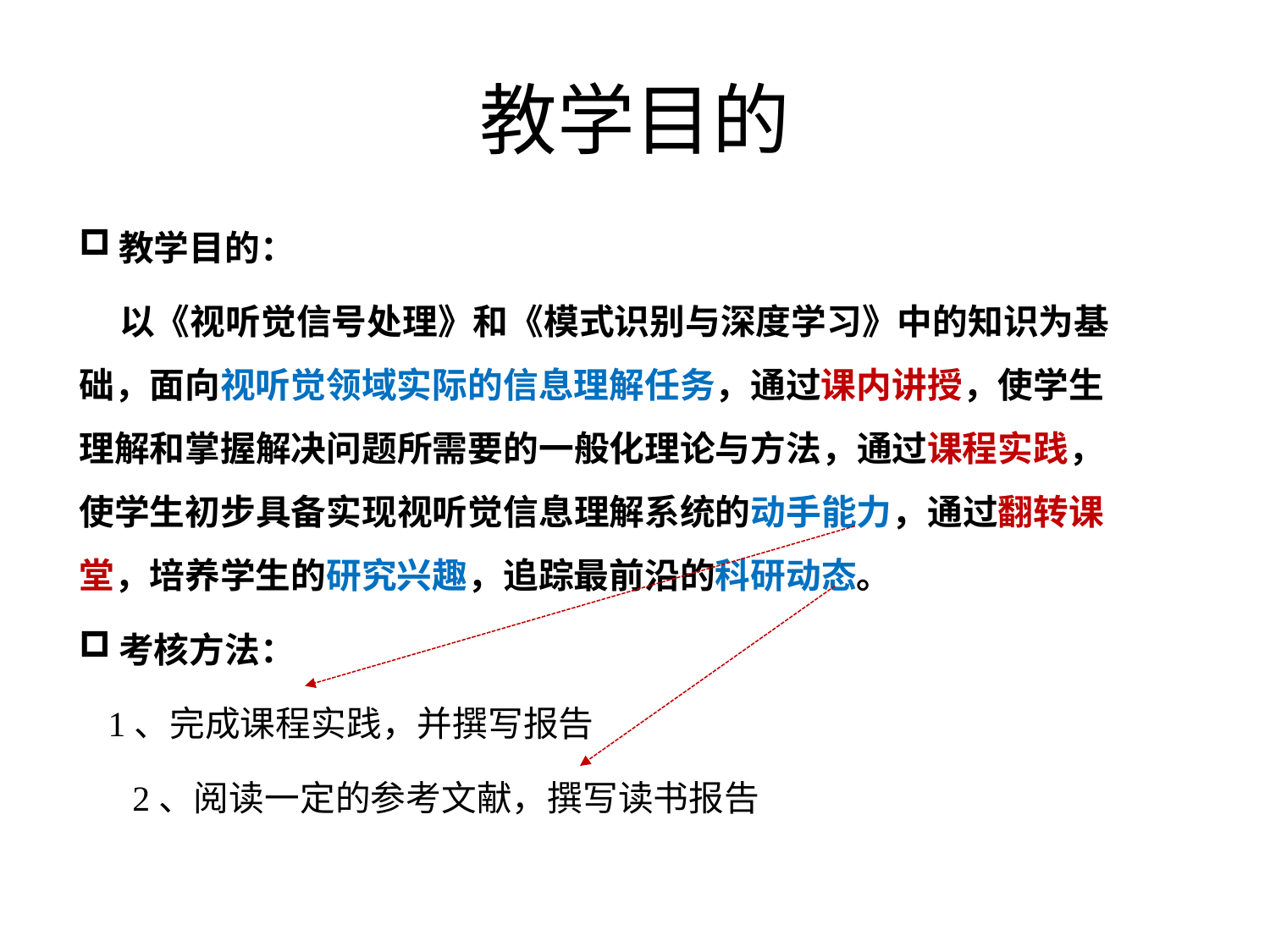

# 教学目的
教学目的：
    以《视听觉信号处理》和《模式识别与深度学习》中的知识为基础，面向视听觉领域实际的信息理解任务，通过课内讲授，使学生理解和掌握解决问题所需要的一般化理论与方法，通过课程实践，使学生初步具备实现视听觉信息理解系统的动手能力，通过翻转课堂，培养学生的研究兴趣，追踪最前沿的科研动态。
考核方法：
   1、完成课程实践，并撰写报告
      2、阅读一定的参考文献，撰写读书报告